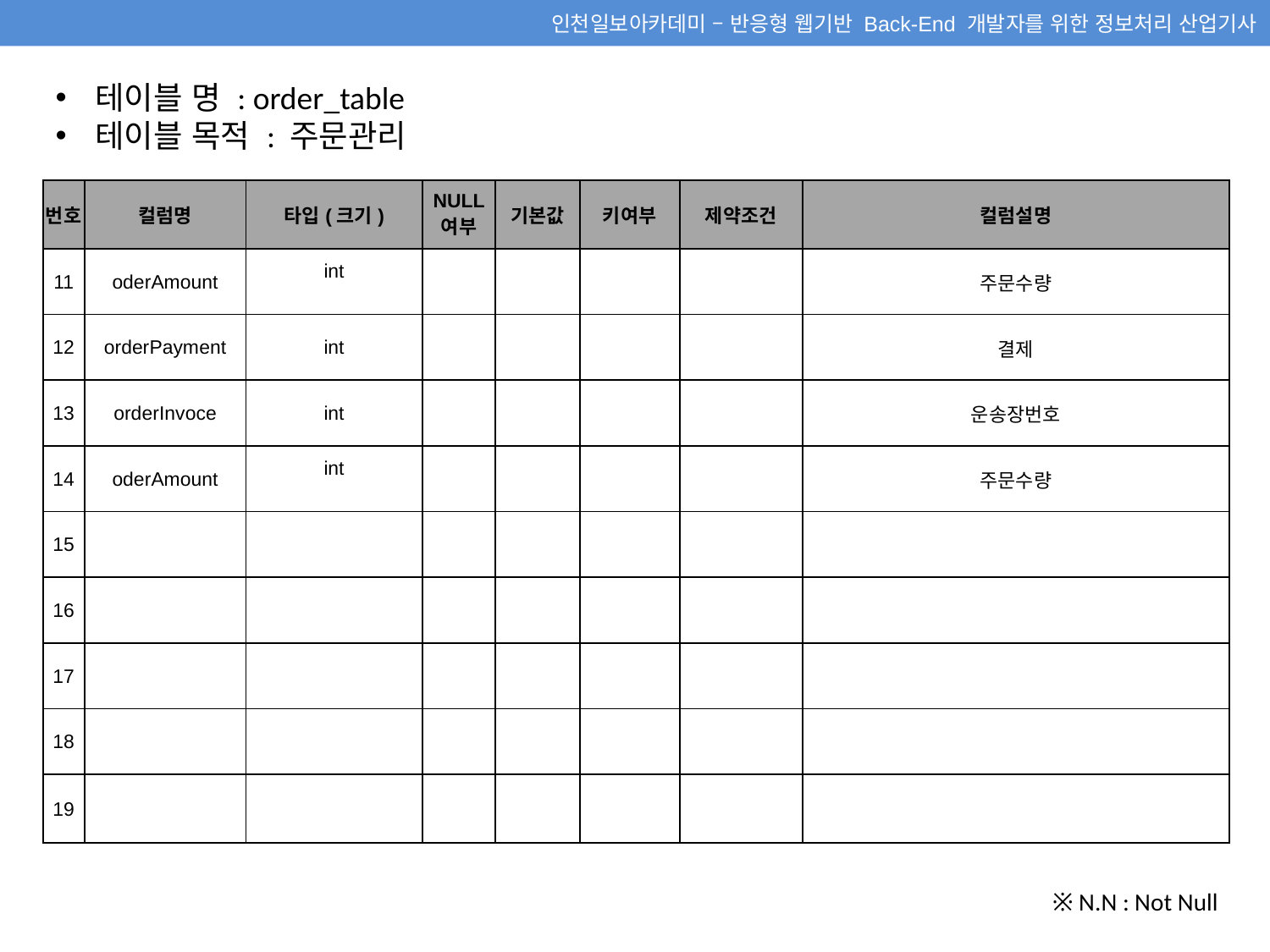

테이블 명 : order_table
테이블 목적 : 주문관리
| 번호 | 컬럼명 | 타입(크기) | NULL 여부 | 기본값 | 키여부 | 제약조건 | 컬럼설명 |
| --- | --- | --- | --- | --- | --- | --- | --- |
| 11 | oderAmount | int |  |  |  |  | 주문수량 |
| 12 | orderPayment | int |  |  |  |  | 결제 |
| 13 | orderInvoce | int |  |  |  |  | 운송장번호 |
| 14 | oderAmount | int |  |  |  |  | 주문수량 |
| 15 |  |  |  |  |  |  |  |
| 16 |  |  |  |  |  |  |  |
| 17 |  |  |  |  |  |  |  |
| 18 |  |  |  |  |  |  |  |
| 19 |  |  |  |  |  |  |  |
※ N.N : Not Null